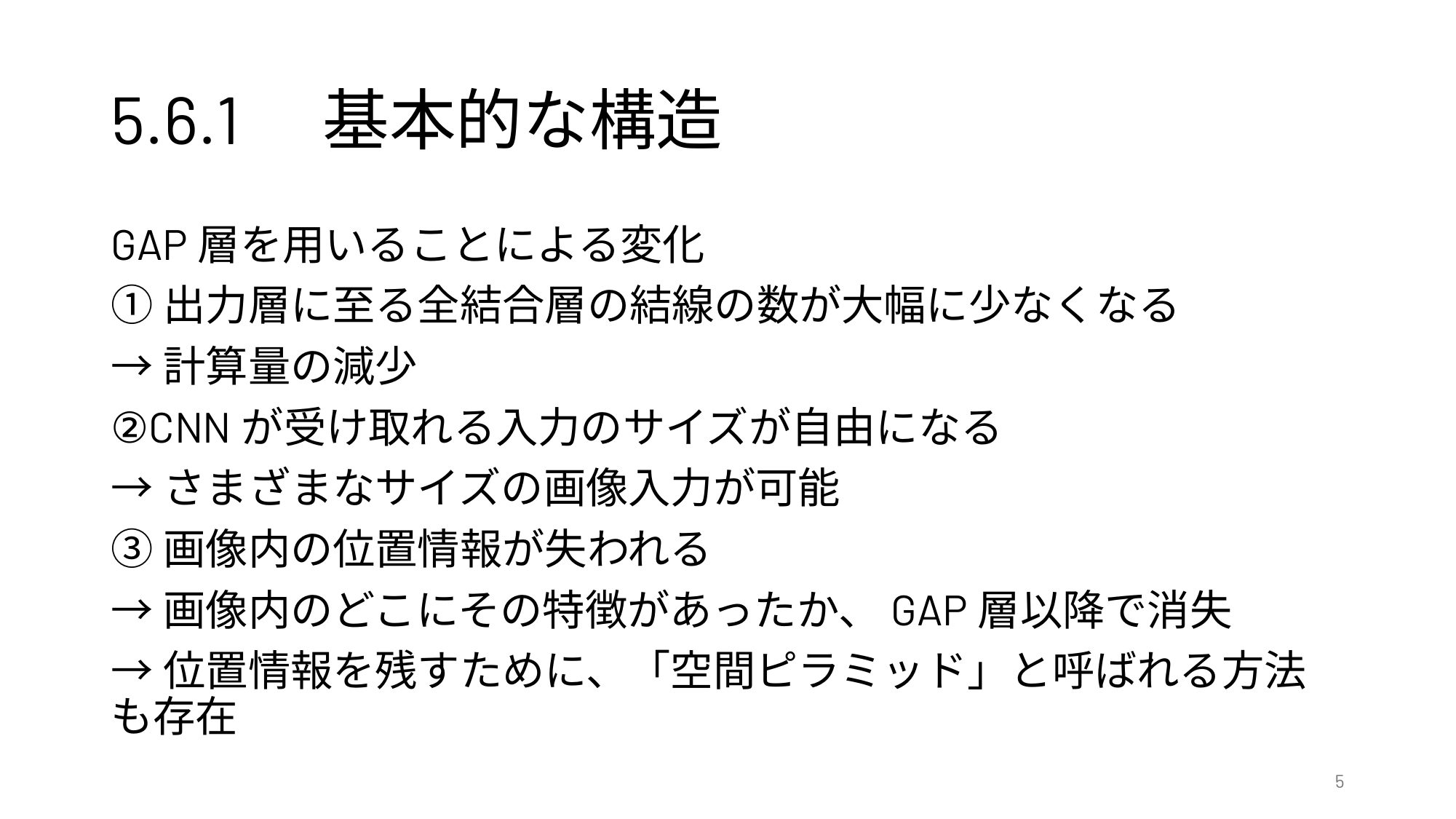

# 5.6.1　基本的な構造
GAP層を用いることによる変化
①出力層に至る全結合層の結線の数が大幅に少なくなる
→計算量の減少
②CNNが受け取れる入力のサイズが自由になる
→さまざまなサイズの画像入力が可能
③画像内の位置情報が失われる
→画像内のどこにその特徴があったか、GAP層以降で消失
→位置情報を残すために、「空間ピラミッド」と呼ばれる方法も存在
5